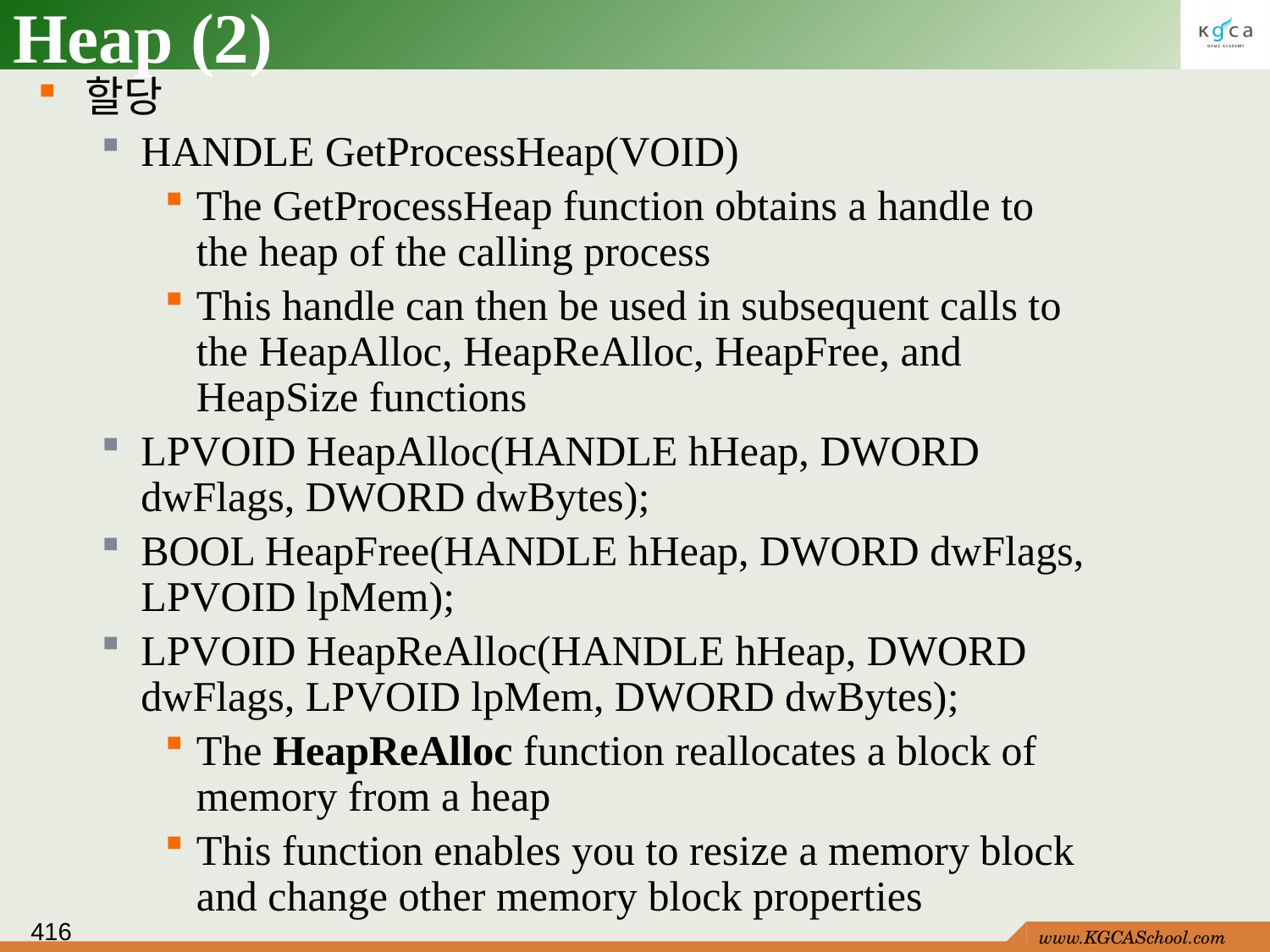

# Heap (2)
할당
HANDLE GetProcessHeap(VOID)
The GetProcessHeap function obtains a handle to the heap of the calling process
This handle can then be used in subsequent calls to the HeapAlloc, HeapReAlloc, HeapFree, and HeapSize functions
LPVOID HeapAlloc(HANDLE hHeap, DWORD dwFlags, DWORD dwBytes);
BOOL HeapFree(HANDLE hHeap, DWORD dwFlags, LPVOID lpMem);
LPVOID HeapReAlloc(HANDLE hHeap, DWORD dwFlags, LPVOID lpMem, DWORD dwBytes);
The HeapReAlloc function reallocates a block of memory from a heap
This function enables you to resize a memory block and change other memory block properties
416